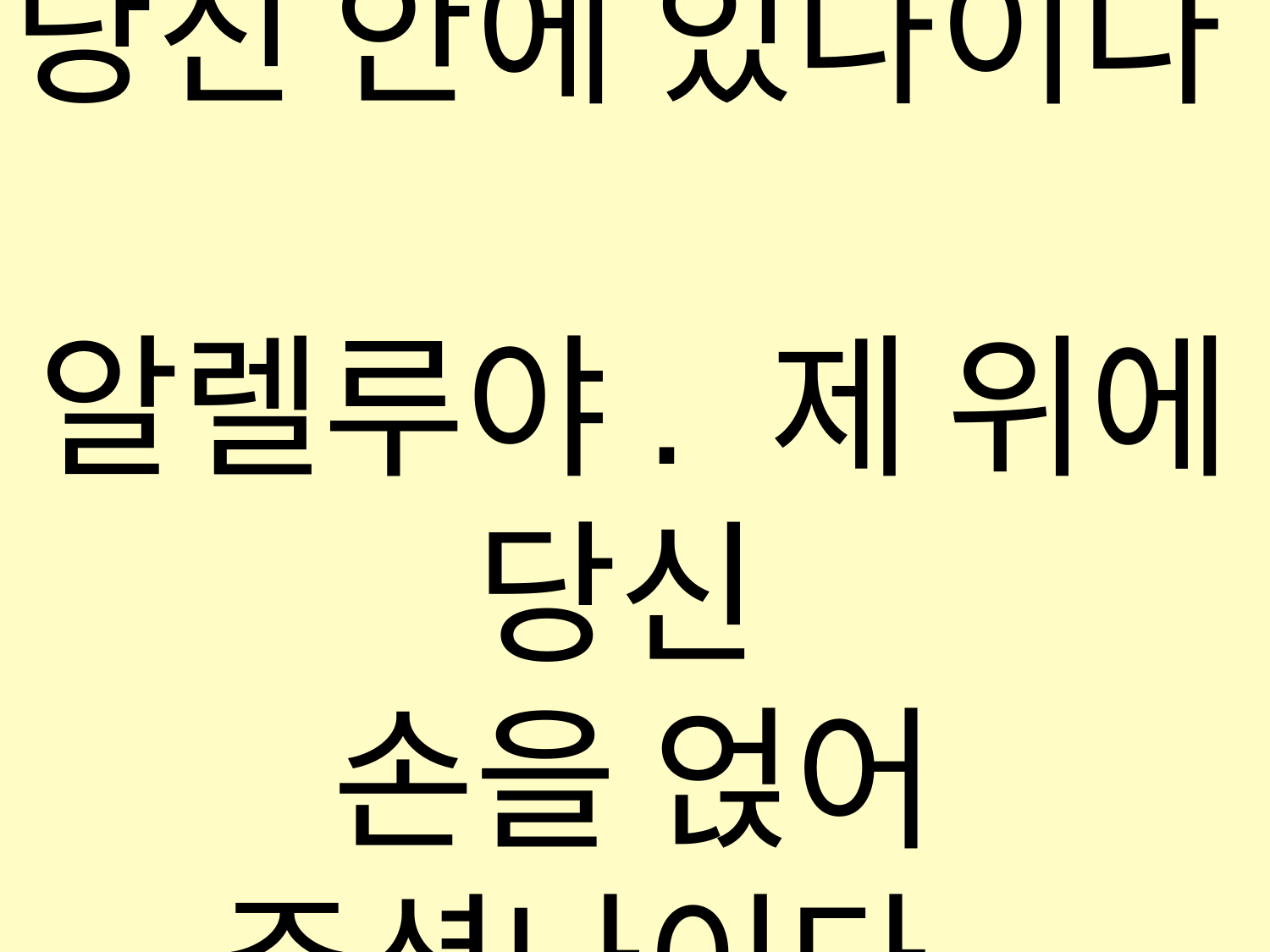

저는 다시 살아나, 여전히
당신 안에 있나이다.
알렐루야. 제 위에 당신
손을 얹어 주셨나이다.
알렐루야. 당신 지혜는